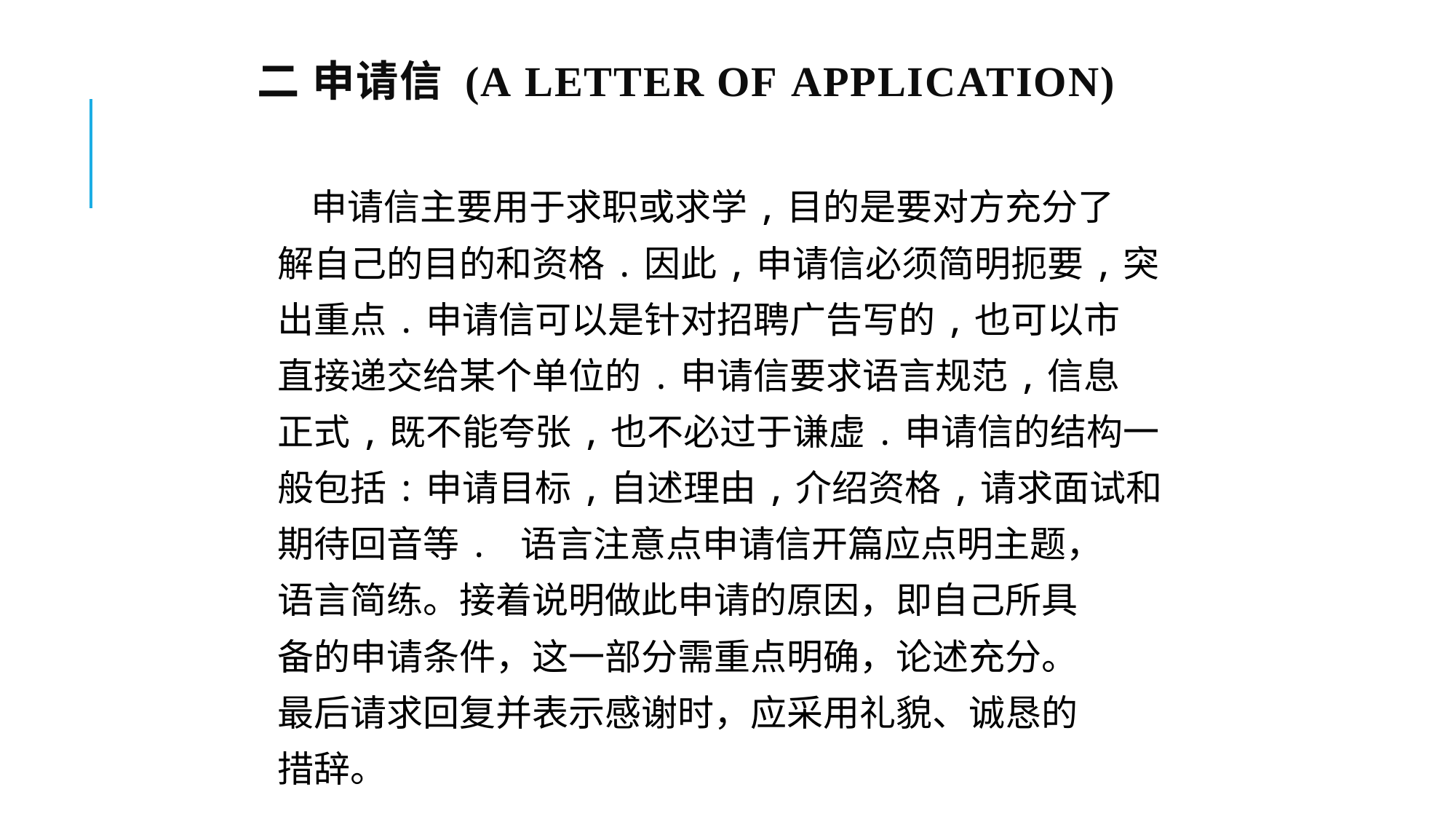

# 二 申请信 (A Letter of Application)

   申请信主要用于求职或求学,目的是要对方充分了
解自己的目的和资格.因此,申请信必须简明扼要,突
出重点.申请信可以是针对招聘广告写的,也可以市
直接递交给某个单位的.申请信要求语言规范,信息
正式,既不能夸张,也不必过于谦虚.申请信的结构一
般包括:申请目标,自述理由,介绍资格,请求面试和
期待回音等. 语言注意点申请信开篇应点明主题，
语言简练。接着说明做此申请的原因，即自己所具
备的申请条件，这一部分需重点明确，论述充分。
最后请求回复并表示感谢时，应采用礼貌、诚恳的
措辞。